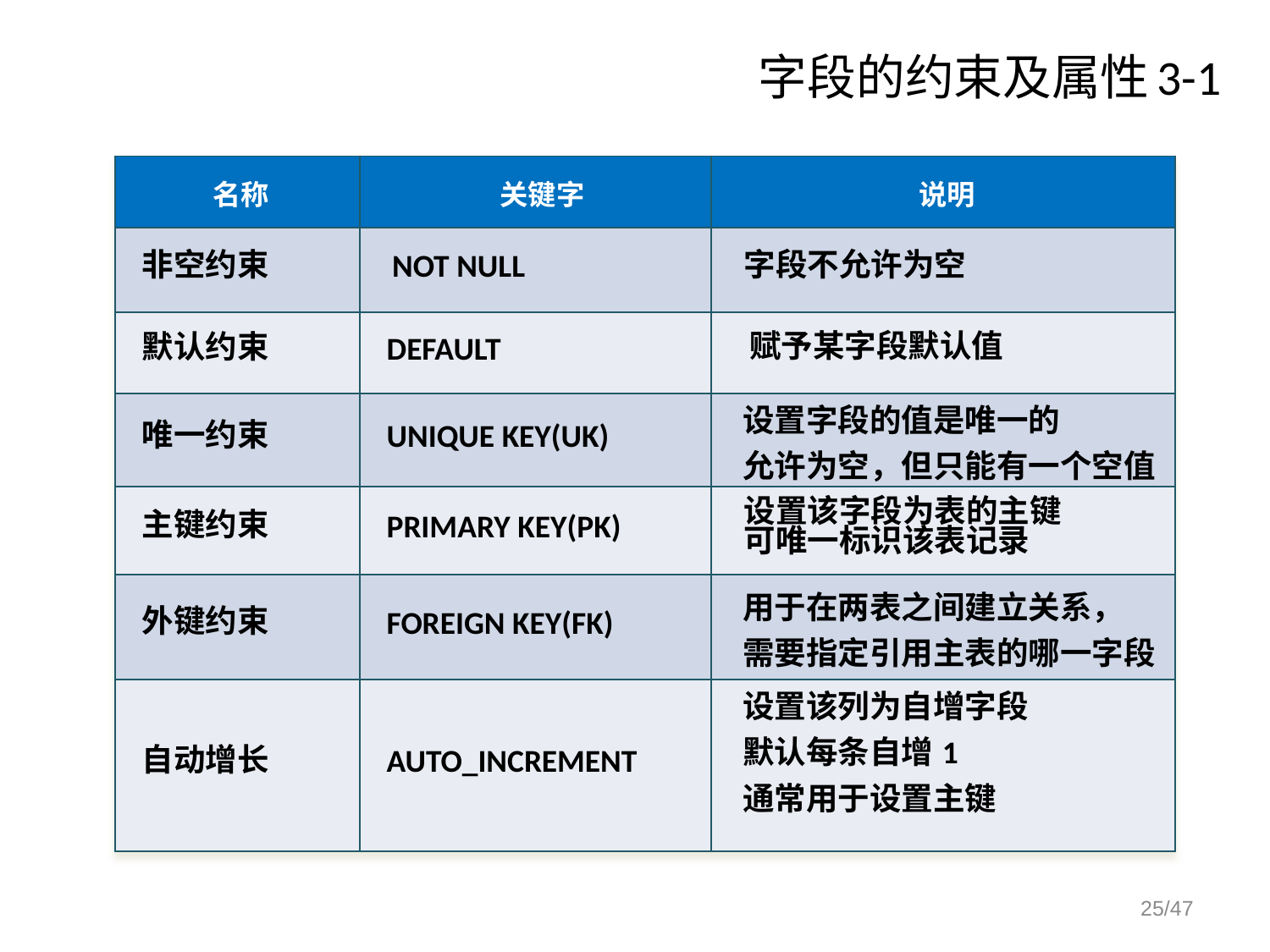

# 字段的约束及属性3-1
| 名称 | 关键字 | 说明 |
| --- | --- | --- |
| 非空约束 | NOT NULL | 字段不允许为空 |
| 默认约束 | DEFAULT | 赋予某字段默认值 |
| 唯一约束 | UNIQUE KEY(UK) | 设置字段的值是唯一的 允许为空，但只能有一个空值 |
| 主键约束 | PRIMARY KEY(PK) | 设置该字段为表的主键 可唯一标识该表记录 |
| 外键约束 | FOREIGN KEY(FK) | 用于在两表之间建立关系， 需要指定引用主表的哪一字段 |
| 自动增长 | AUTO\_INCREMENT | 设置该列为自增字段 默认每条自增1 通常用于设置主键 |
25/47